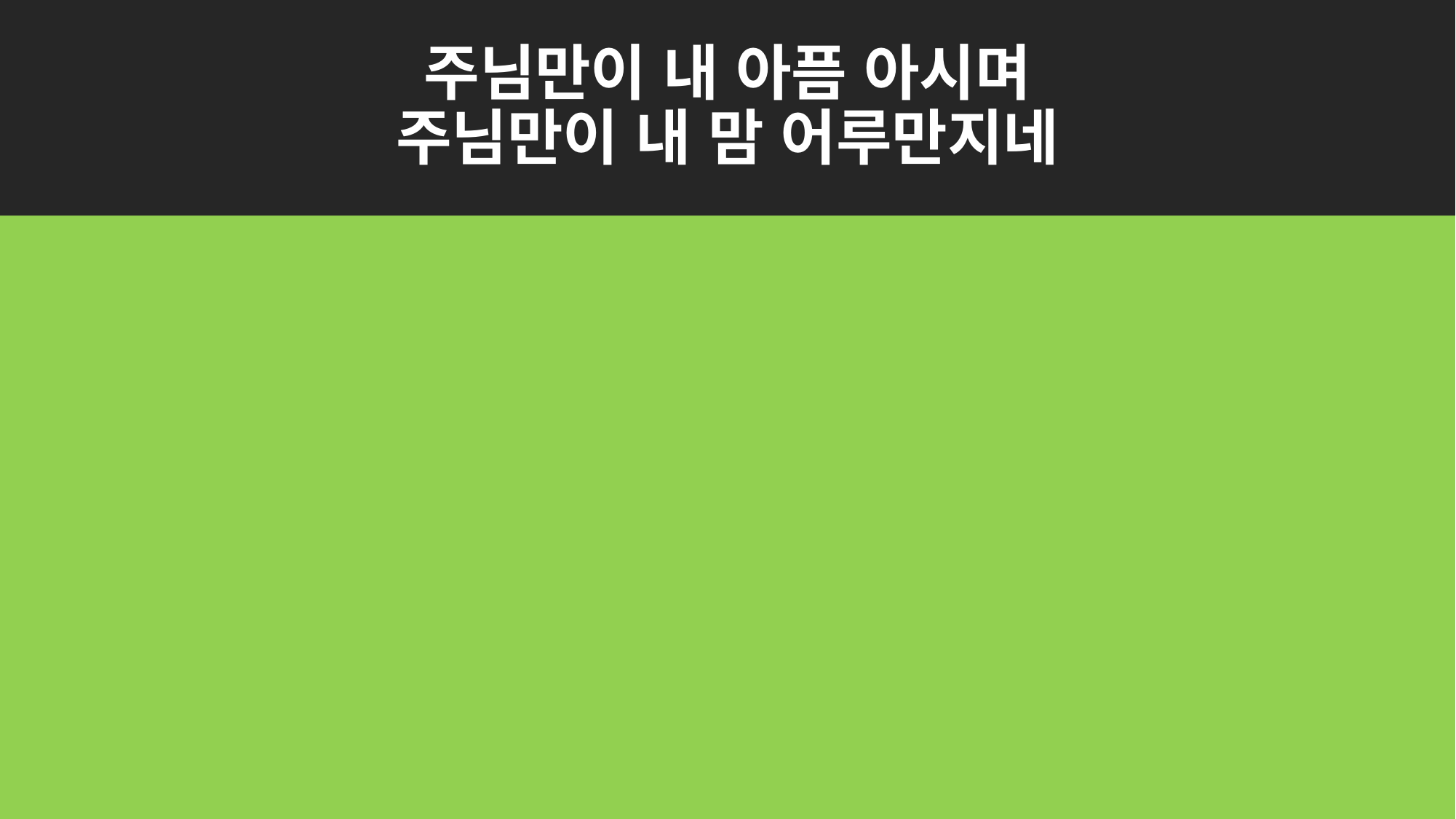

# 주님만이 내 아픔 아시며
주님만이 내 맘 어루만지네